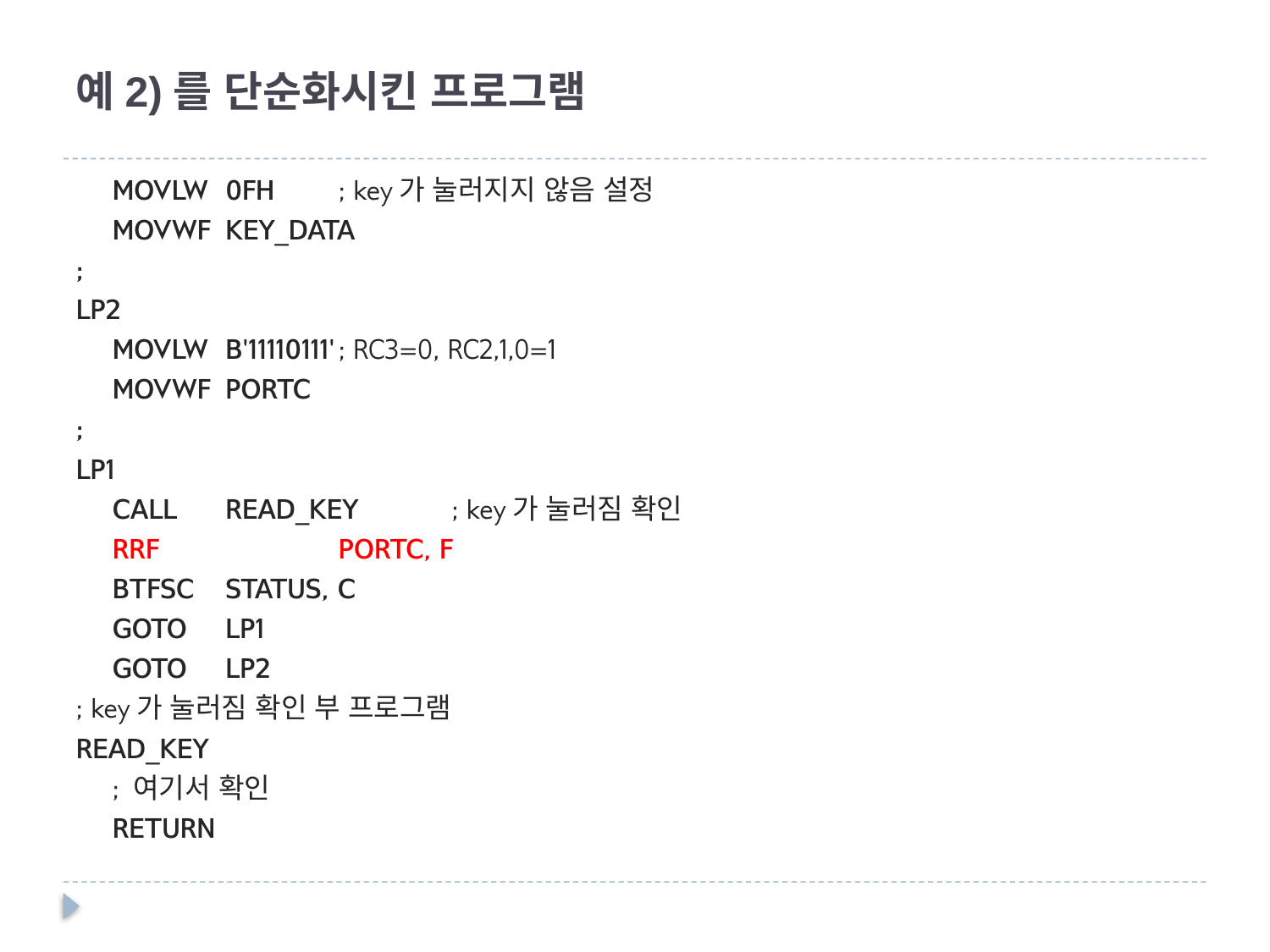

# 예2)를 단순화시킨 프로그램
	MOVLW	0FH		; key가 눌러지지 않음 설정
	MOVWF	KEY_DATA
;
LP2
	MOVLW	B'11110111'	; RC3=0, RC2,1,0=1
	MOVWF	PORTC
;
LP1
	CALL 		READ_KEY	; key가 눌러짐 확인
	RRF	  	PORTC, F
	BTFSC		STATUS, C
	GOTO		LP1
	GOTO		LP2
; key가 눌러짐 확인 부 프로그램
READ_KEY
	; 여기서 확인
	RETURN
14